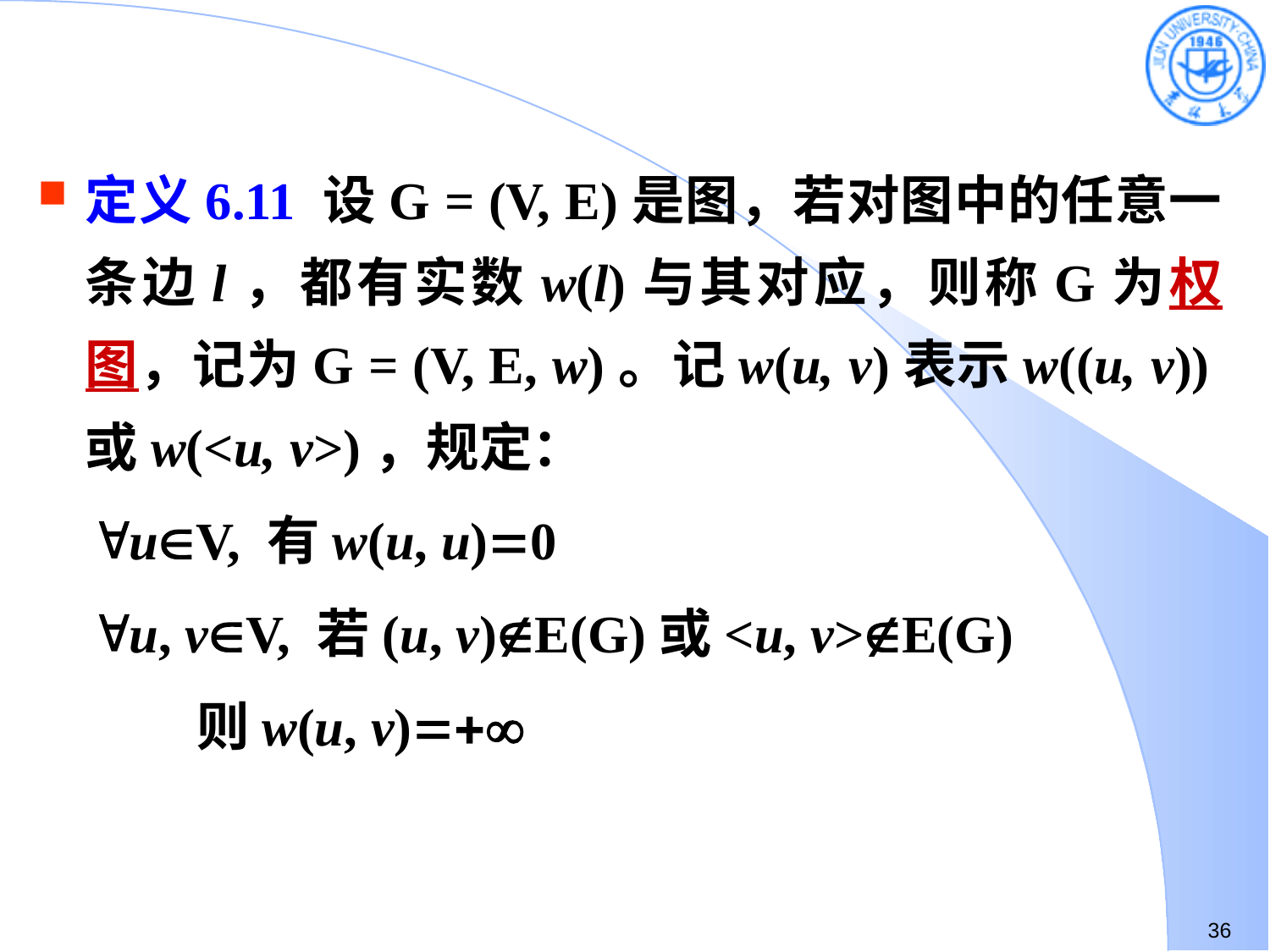

定义6.11 设G = (V, E)是图，若对图中的任意一条边l，都有实数w(l)与其对应，则称G为权图，记为G = (V, E, w)。记w(u, v)表示w((u, v))或w(<u, v>)，规定：
    ∀u∈V, 有w(u, u)=0
    ∀u, v∈V, 若(u, v)∉E(G)或<u, v>∉E(G)
　　　则w(u, v)=+∞